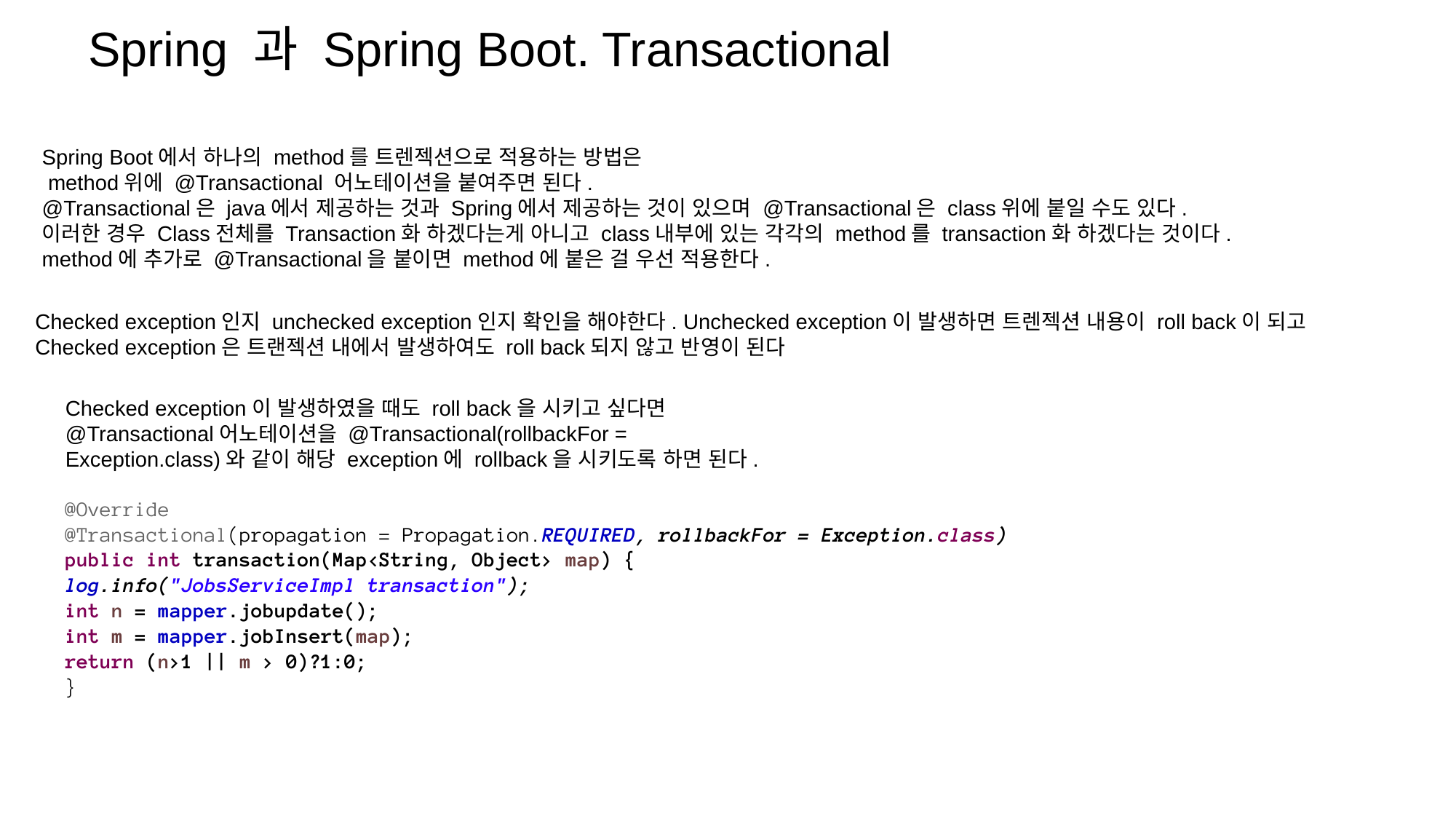

Spring 과 Spring Boot. Transactional
Spring Boot에서 하나의 method를 트렌젝션으로 적용하는 방법은
 method위에 @Transactional 어노테이션을 붙여주면 된다.
@Transactional은 java에서 제공하는 것과 Spring에서 제공하는 것이 있으며 @Transactional은 class위에 붙일 수도 있다.
이러한 경우 Class전체를 Transaction화 하겠다는게 아니고 class내부에 있는 각각의 method를 transaction화 하겠다는 것이다.
method에 추가로 @Transactional을 붙이면 method에 붙은 걸 우선 적용한다.
Checked exception인지 unchecked exception인지 확인을 해야한다. Unchecked exception이 발생하면 트렌젝션 내용이 roll back이 되고
Checked exception은 트랜젝션 내에서 발생하여도 roll back되지 않고 반영이 된다
Checked exception이 발생하였을 때도 roll back을 시키고 싶다면 @Transactional어노테이션을 @Transactional(rollbackFor = Exception.class)와 같이 해당 exception에 rollback을 시키도록 하면 된다.
@Override
@Transactional(propagation = Propagation.REQUIRED, rollbackFor = Exception.class)
public int transaction(Map<String, Object> map) {
log.info("JobsServiceImpl transaction");
int n = mapper.jobupdate();
int m = mapper.jobInsert(map);
return (n>1 || m > 0)?1:0;
}